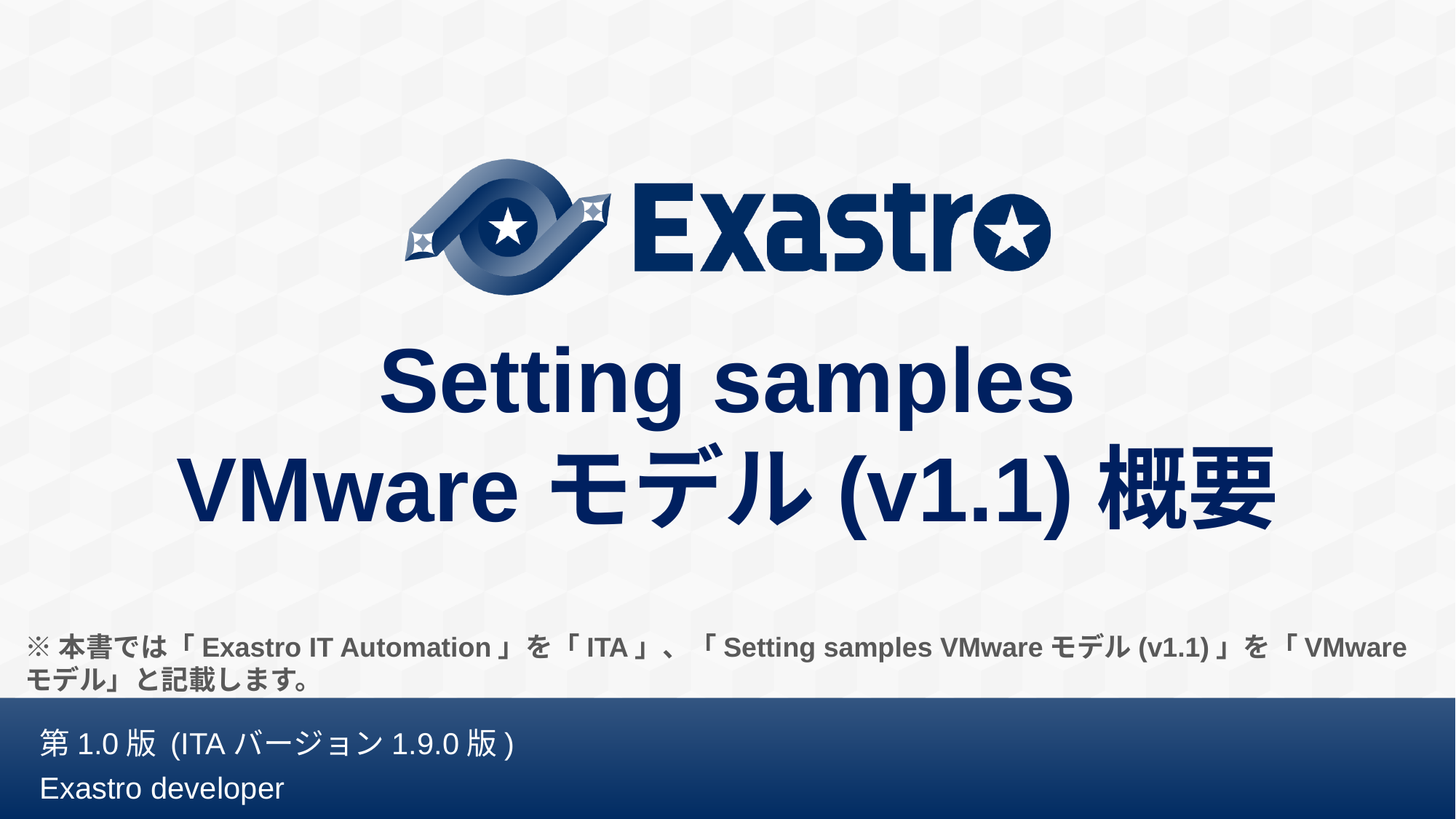

# Setting samples VMwareモデル(v1.1)概要
※本書では「Exastro IT Automation」を「ITA」、「Setting samples VMwareモデル(v1.1)」を「VMwareモデル」と記載します。
第1.0版 (ITAバージョン1.9.0版)
Exastro developer